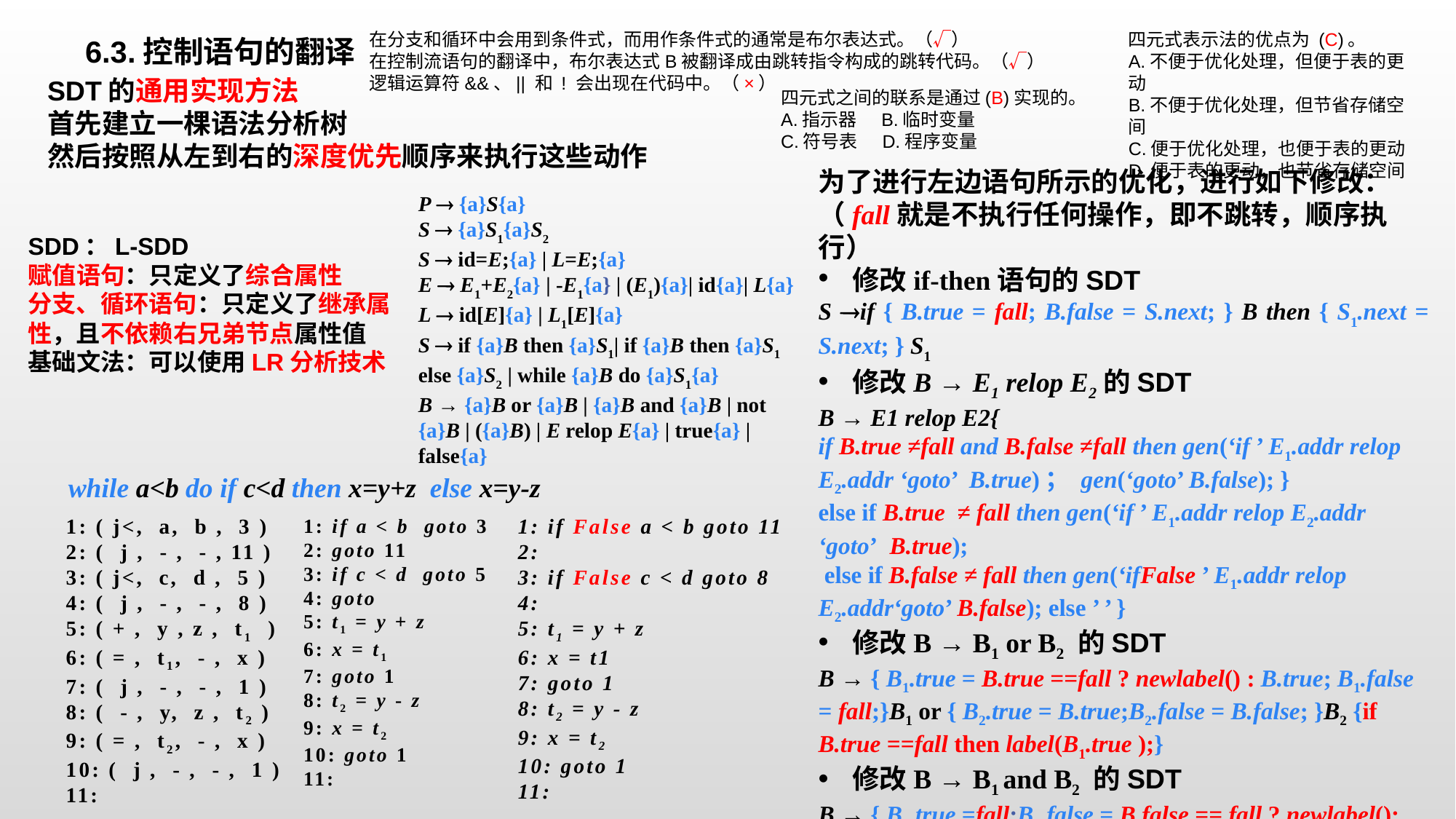

在分支和循环中会用到条件式，而用作条件式的通常是布尔表达式。（√）
在控制流语句的翻译中，布尔表达式B被翻译成由跳转指令构成的跳转代码。（√）
逻辑运算符&&、|| 和 ! 会出现在代码中。（×）
四元式表示法的优点为 (C)。
A.不便于优化处理，但便于表的更动
B.不便于优化处理，但节省存储空间
C.便于优化处理，也便于表的更动
D.便于表的更动，也节省存储空间
6.3.控制语句的翻译
SDT的通用实现方法
首先建立一棵语法分析树
然后按照从左到右的深度优先顺序来执行这些动作

四元式之间的联系是通过(B)实现的。
A.指示器     B.临时变量
C.符号表     D.程序变量
为了进行左边语句所示的优化，进行如下修改：
（fall就是不执行任何操作，即不跳转，顺序执行）
修改if-then语句的SDT
S →if { B.true = fall; B.false = S.next; } B then { S1.next = S.next; } S1
修改B → E1 relop E2的SDT
B → E1 relop E2{
if B.true ≠fall and B.false ≠fall then gen(‘if ’ E1.addr relop E2.addr ‘goto’  B.true)； gen(‘goto’ B.false); }
else if B.true  ≠ fall then gen(‘if ’ E1.addr relop E2.addr ‘goto’  B.true);
 else if B.false ≠ fall then gen(‘ifFalse ’ E1.addr relop E2.addr‘goto’ B.false); else ’ ’ }
修改B → B1 or B2 的SDT
B → { B1.true = B.true ==fall ? newlabel() : B.true; B1.false = fall;}B1 or { B2.true = B.true;B2.false = B.false; }B2 {if B.true ==fall then label(B1.true );}
修改B → B1 and B2 的SDT
B → { B1.true =fall;B1.false = B.false == fall ? newlabel(): B.false;} B1 and{B2.true = B.true;B2.false = B.false;  }B2  {if B. false ==fall then label(B1.false );}

P → {a}S{a}
S → {a}S1{a}S2
S → id=E;{a} | L=E;{a}
E → E1+E2{a} | -E1{a} | (E1){a}| id{a}| L{a}
L → id[E]{a} | L1[E]{a}
S → if {a}B then {a}S1| if {a}B then {a}S1 else {a}S2 | while {a}B do {a}S1{a}
B → {a}B or {a}B | {a}B and {a}B | not {a}B | ({a}B) | E relop E{a} | true{a} | false{a}
SDD：L-SDD
赋值语句：只定义了综合属性
分支、循环语句：只定义了继承属性，且不依赖右兄弟节点属性值
基础文法：可以使用LR分析技术
while a<b do if c<d then x=y+z  else x=y-z
1: ( j<,  a,  b ,  3 )
2: (  j ,  - ,  - , 11 )
3: ( j<,  c,  d ,  5 )
4: (  j ,  - ,  - ,  8 )
5: ( + ,  y , z ,  t1  )
6: ( = ,  t1,  - ,  x )
7: (  j ,  - ,  - ,  1 )
8: (  - ,  y,  z ,  t2 )
9: ( = ,  t2,  - ,  x )
10: (  j ,  - ,  - ,  1 )
11:
1: if a < b  goto 3
2: goto 11
3: if c < d  goto 5
4: goto
5: t1 = y + z
6: x = t1
7: goto 1
8: t2 = y - z
9: x = t2
10: goto 1
11:
1: if False a < b goto 11
2:
3: if False c < d goto 8
4:
5: t1 = y + z
6: x = t1
7: goto 1
8: t2 = y - z
9: x = t2
10: goto 1
11: